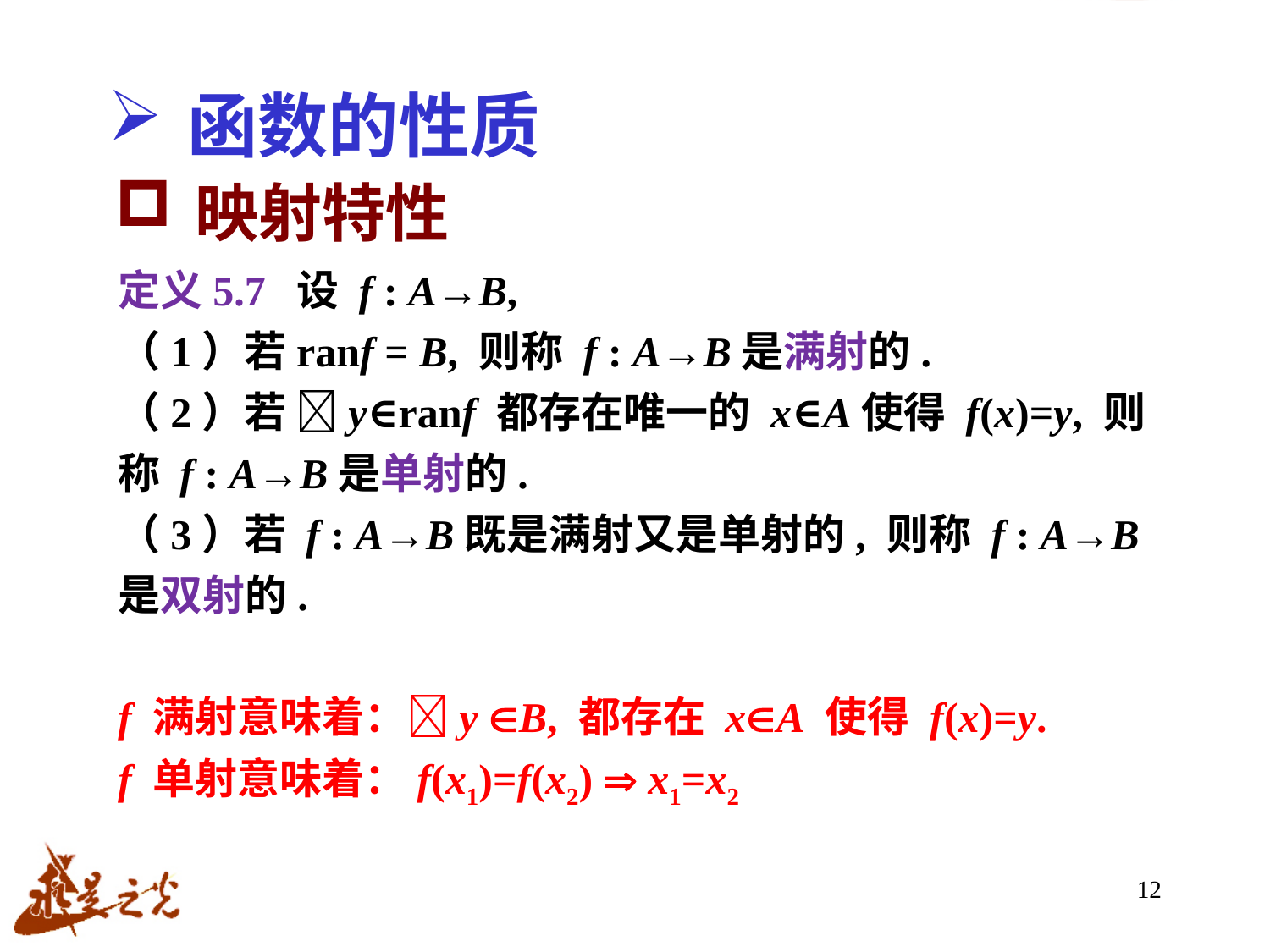

# 函数的性质
映射特性

定义5.7  设 f : A→B,
（1）若ranf = B, 则称 f : A→B是满射的.
（2）若 ∀y∈ranf 都存在唯一的 x∈A使得 f(x)=y, 则称 f : A→B是单射的.
（3）若 f : A→B既是满射又是单射的, 则称 f : A→B是双射的.

f 满射意味着：∀y ∈B, 都存在 x∈A 使得 f(x)=y.
f 单射意味着：f(x1)=f(x2) ⇒ x1=x2
12